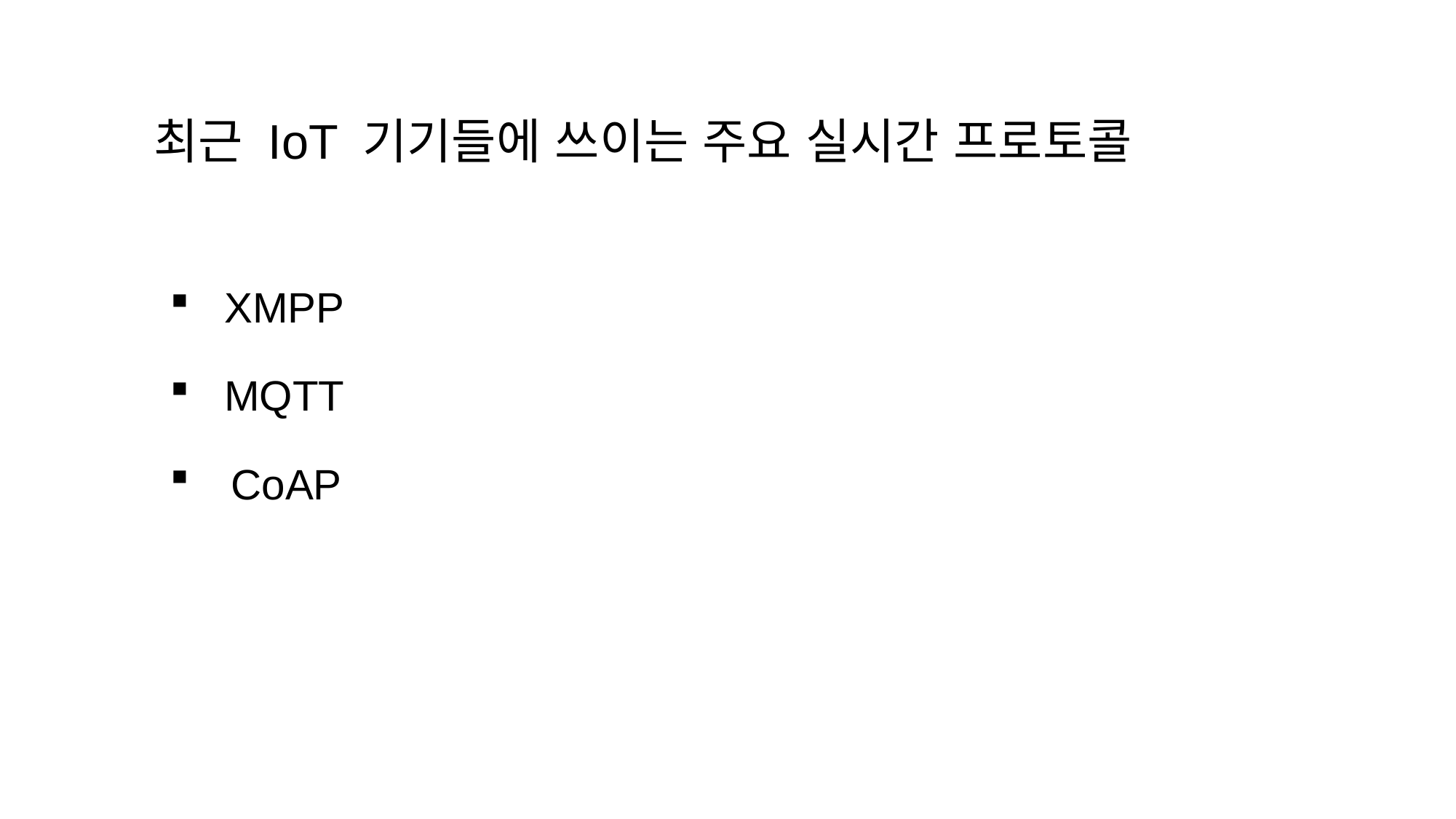

최근 IoT 기기들에 쓰이는 주요 실시간 프로토콜
XMPP
MQTT
CoAP